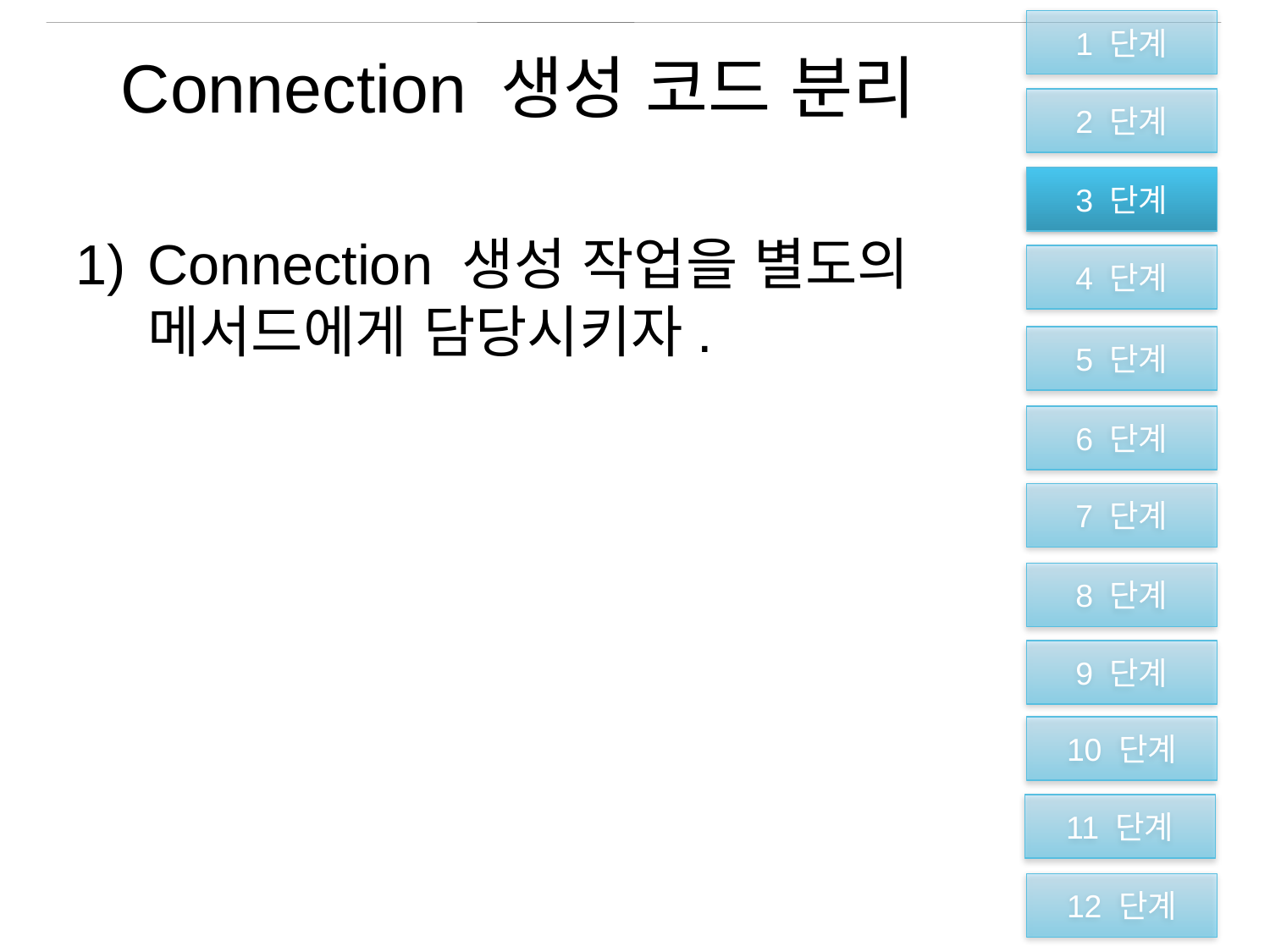

1 단계
2 단계
3 단계
4 단계
5 단계
6 단계
7 단계
8 단계
9 단계
10 단계
11 단계
12 단계
# Connection 생성 코드 분리
Connection 생성 작업을 별도의 메서드에게 담당시키자.